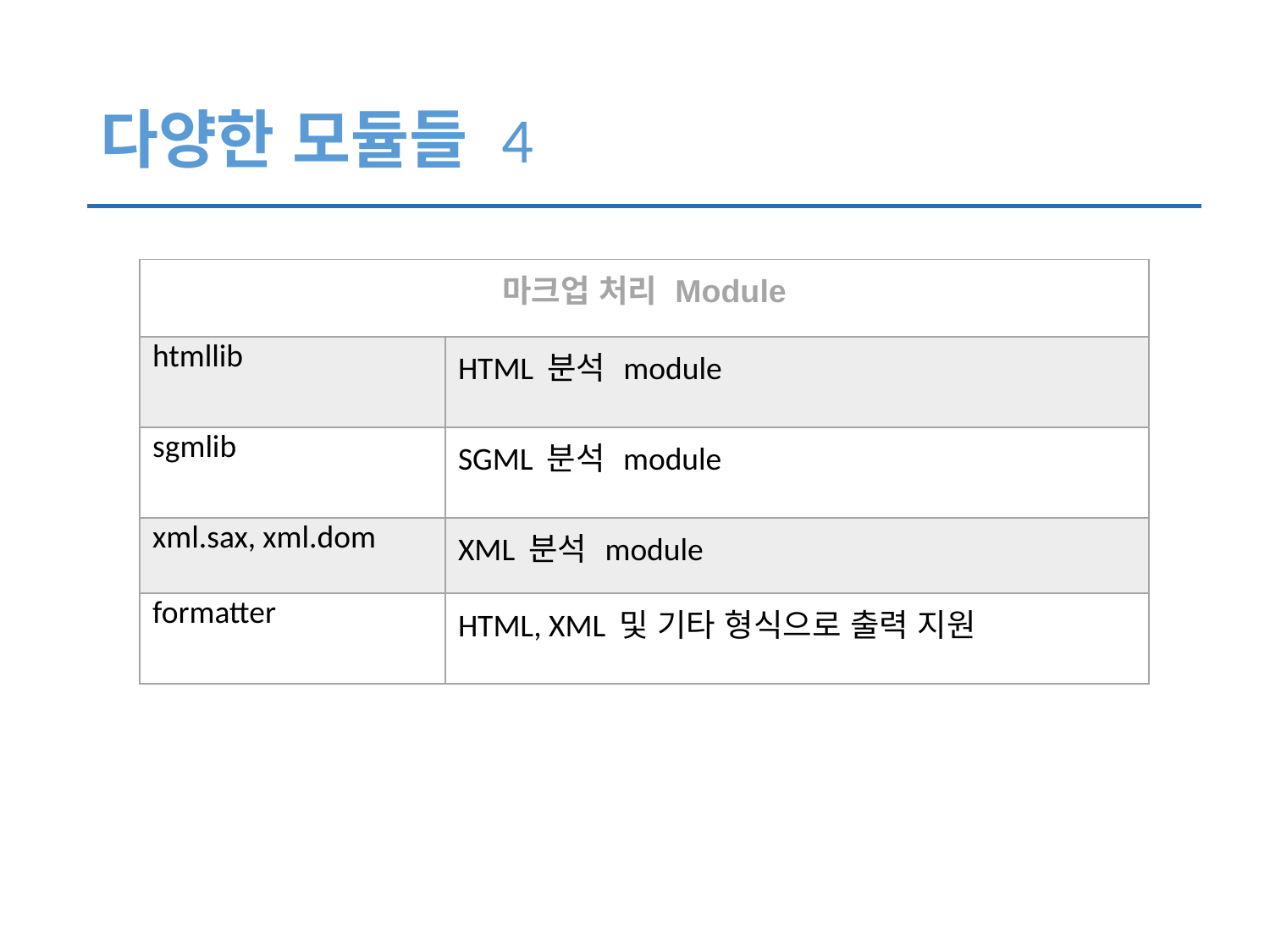

# 다양한 모듈들 4
| 마크업 처리 Module |  |
| --- | --- |
| htmllib | HTML 분석 module |
| sgmlib | SGML 분석 module |
| xml.sax, xml.dom | XML 분석 module |
| formatter | HTML, XML 및 기타 형식으로 출력 지원 |